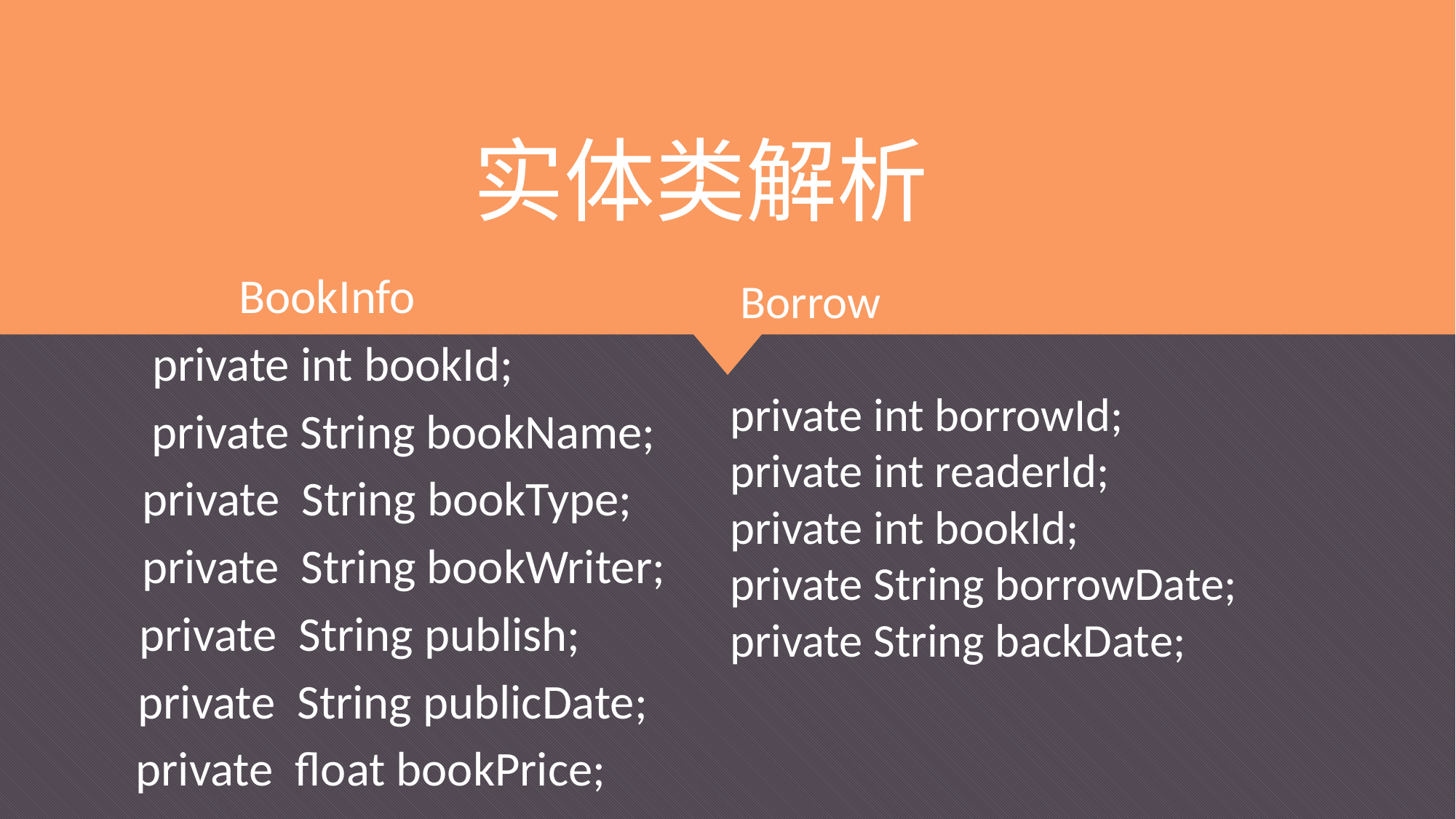

# 实体类解析
BookInfo
private int bookId;
	   private String bookName;
          private  String bookType;
	   private  String bookWriter;
     private  String publish;
	 private  String publicDate;
       private  float bookPrice;
 Borrow

private int borrowId;
private int readerId;
private int bookId;
private String borrowDate;
private String backDate;